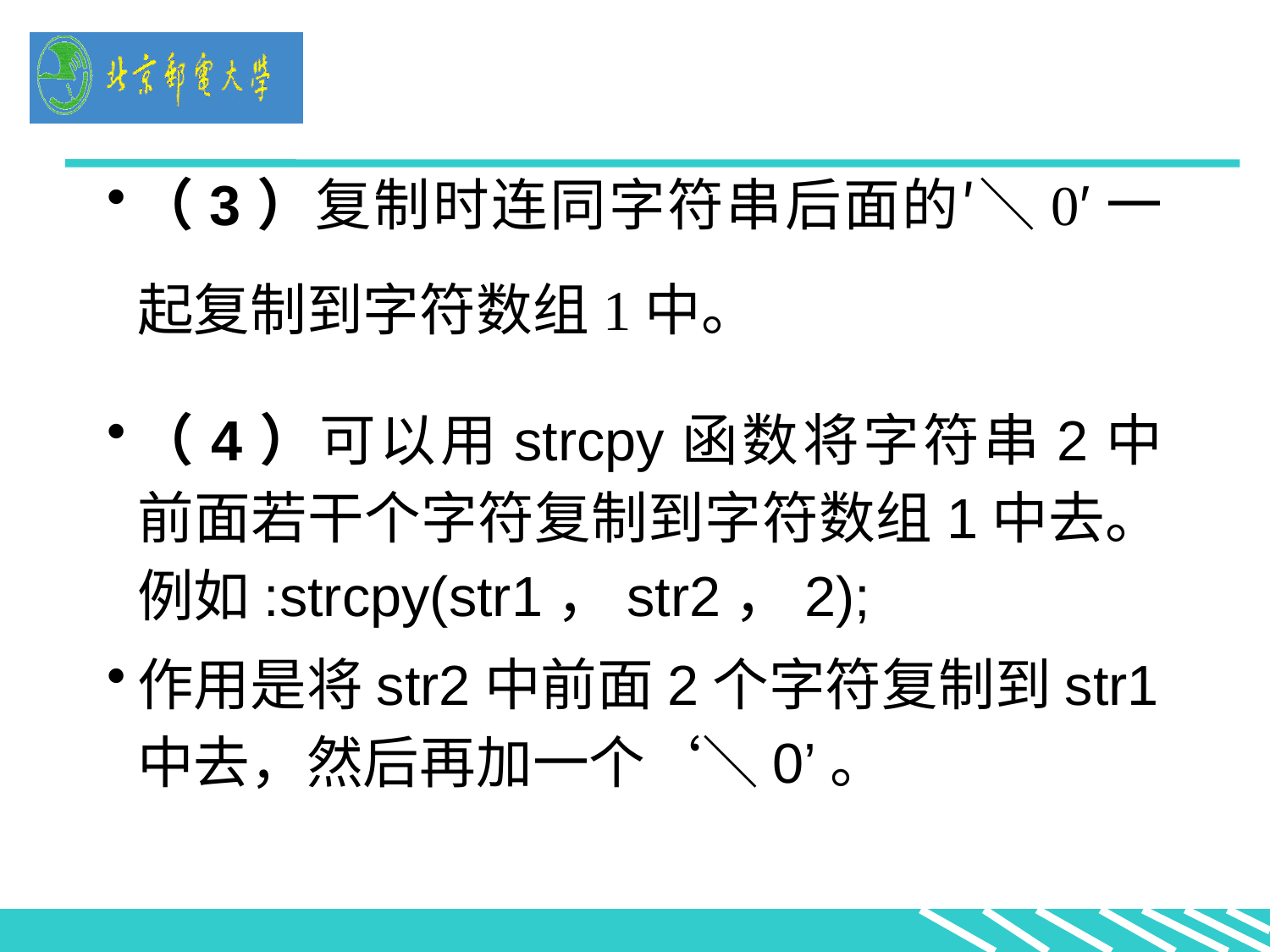

（3）复制时连同字符串后面的′＼0′一起复制到字符数组1中。
（4）可以用strcpy函数将字符串2中前面若干个字符复制到字符数组1中去。例如:strcpy(str1，str2，2);
作用是将str2中前面2个字符复制到str1中去，然后再加一个‘＼0’。